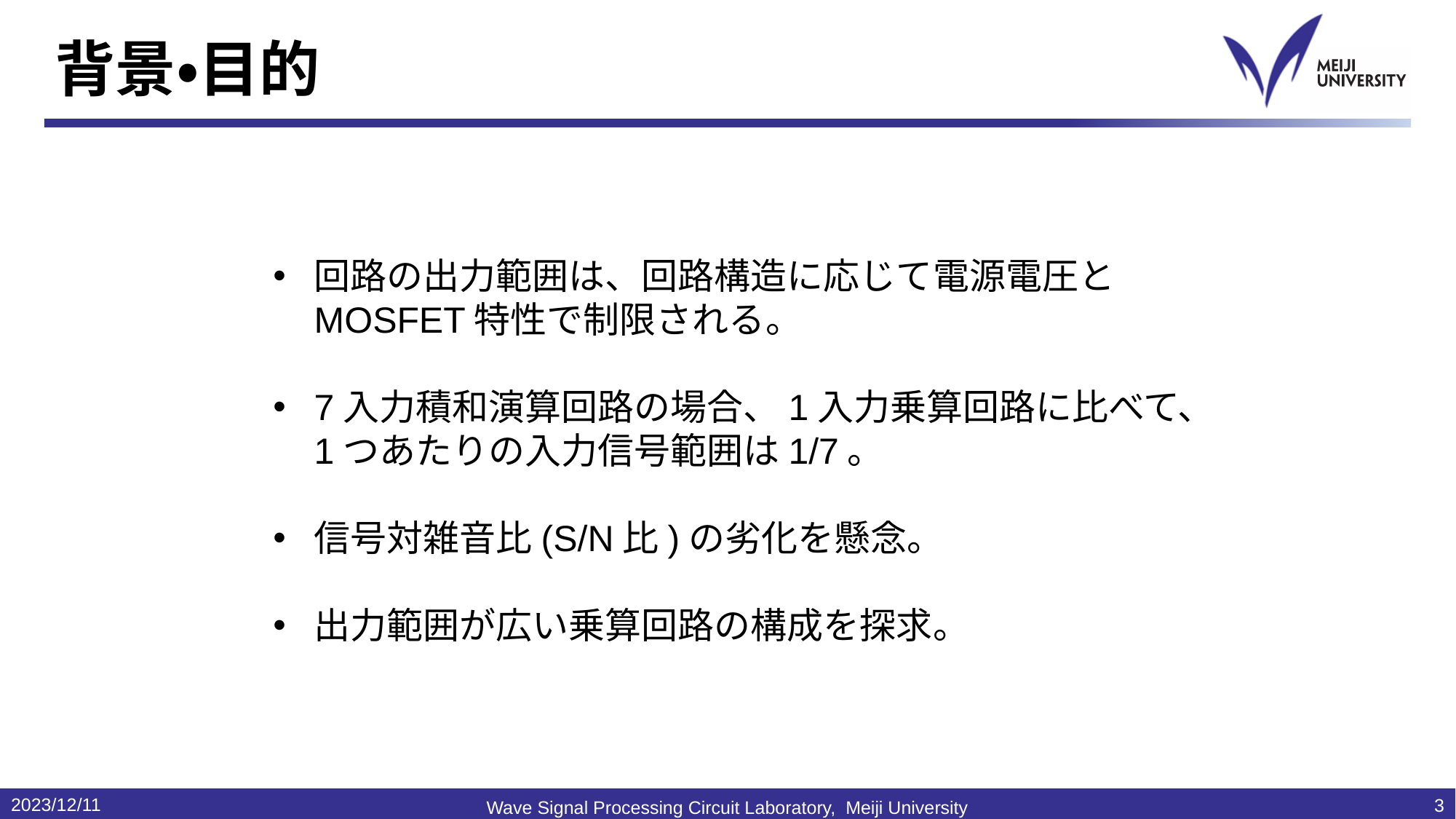

# 背景・目的
回路の出力範囲は、回路構造に応じて電源電圧とMOSFET特性で制限される。

7入力積和演算回路の場合、1入力乗算回路に比べて、1つあたりの入力信号範囲は1/7。

信号対雑音比(S/N比)の劣化を懸念。

出力範囲が広い乗算回路の構成を探求。
2023/12/11
3
Wave Signal Processing Circuit Laboratory,  Meiji University